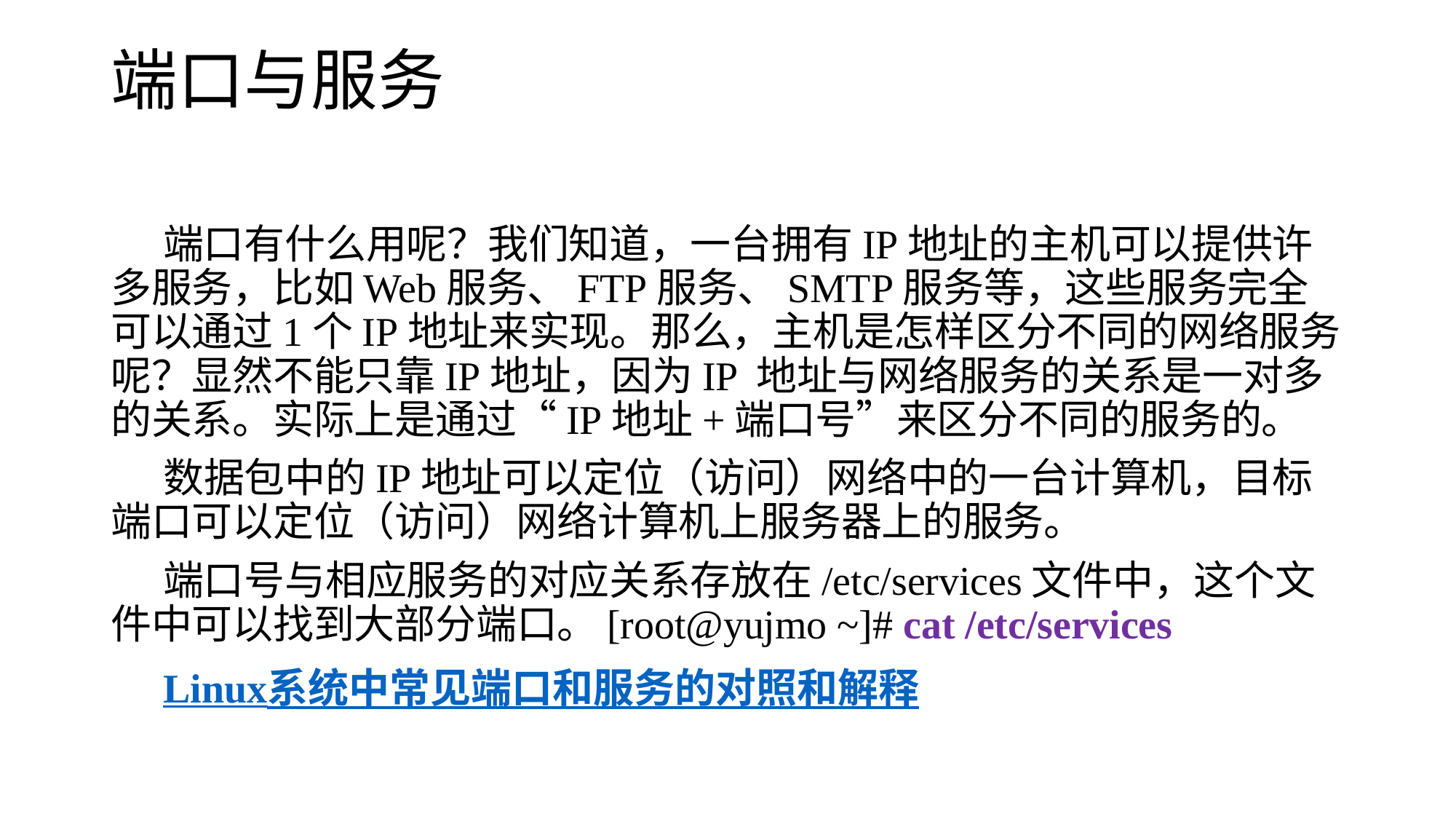

# 端口与服务
端口有什么用呢？我们知道，一台拥有IP地址的主机可以提供许多服务，比如Web服务、FTP服务、SMTP服务等，这些服务完全可以通过1个IP地址来实现。那么，主机是怎样区分不同的网络服务呢？显然不能只靠IP地址，因为IP 地址与网络服务的关系是一对多的关系。实际上是通过“IP地址+端口号”来区分不同的服务的。
数据包中的IP地址可以定位（访问）网络中的一台计算机，目标端口可以定位（访问）网络计算机上服务器上的服务。
端口号与相应服务的对应关系存放在/etc/services文件中，这个文件中可以找到大部分端口。[root@yujmo ~]# cat /etc/services
Linux系统中常见端口和服务的对照和解释